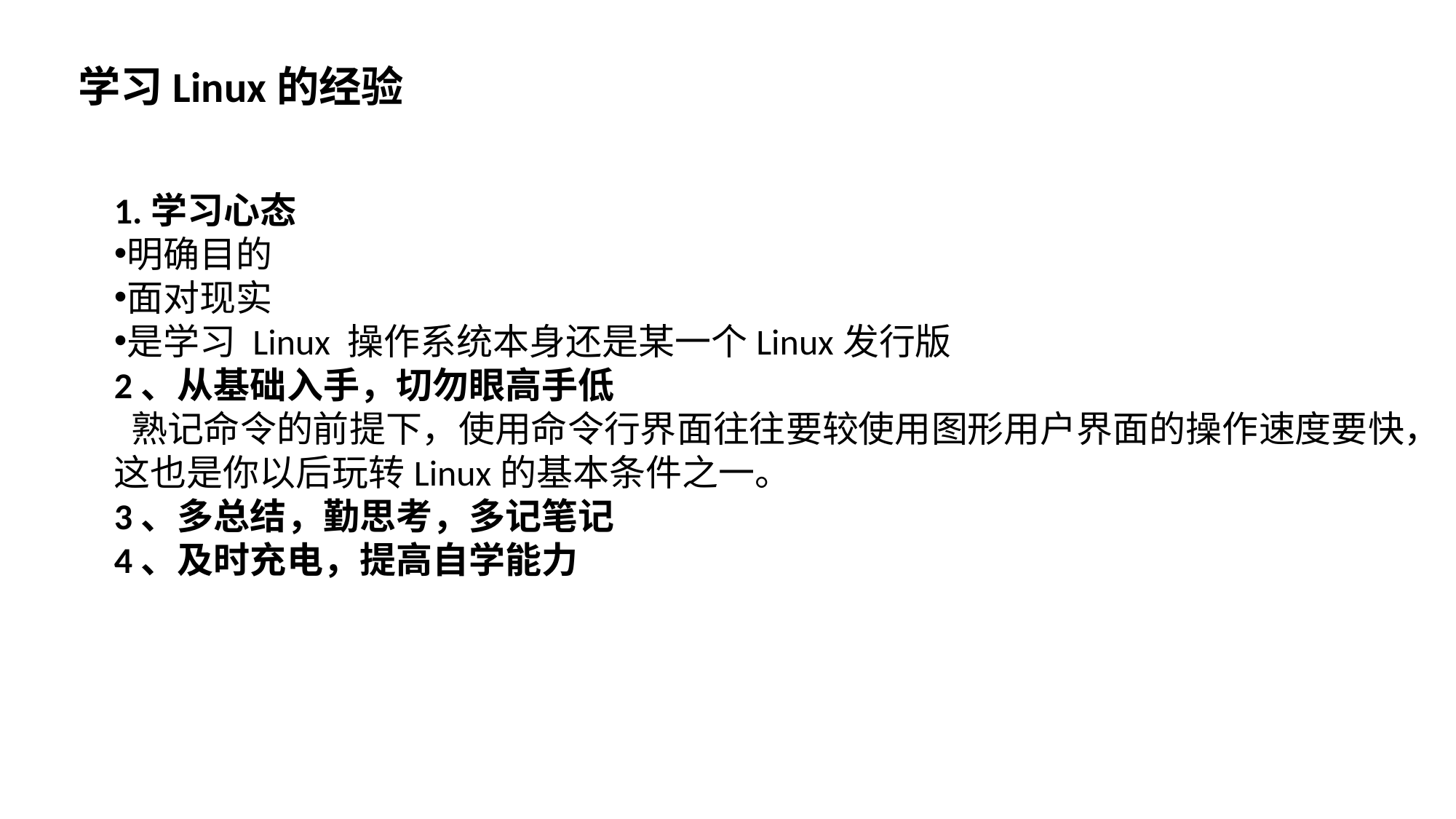

学习Linux的经验
1.学习心态
明确目的
面对现实
是学习 Linux 操作系统本身还是某一个Linux发行版
2、从基础入手，切勿眼高手低
 熟记命令的前提下，使用命令行界面往往要较使用图形用户界面的操作速度要快，这也是你以后玩转Linux的基本条件之一。
3、多总结，勤思考，多记笔记
4、及时充电，提高自学能力